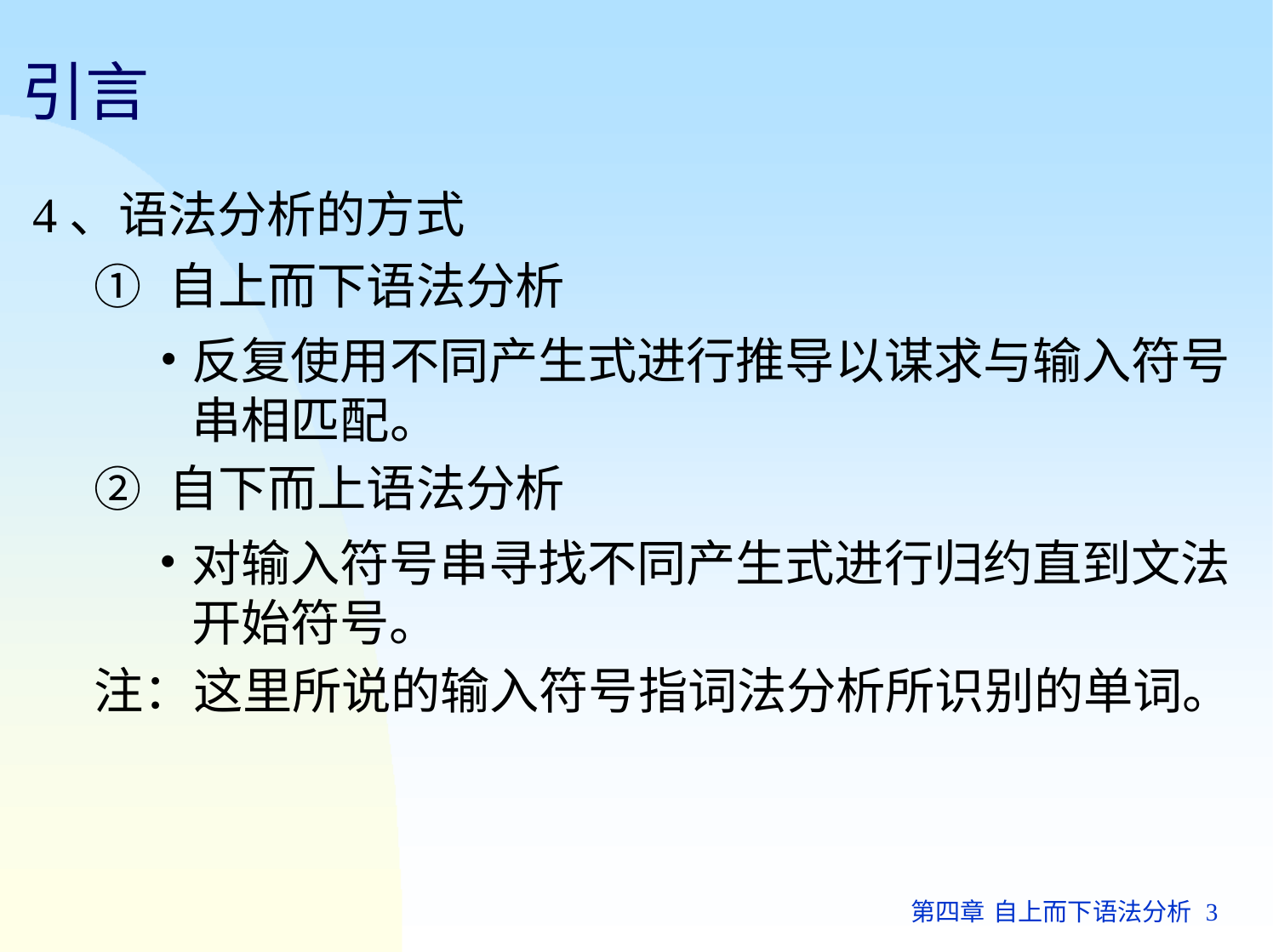

# 引言
4、语法分析的方式
自上而下语法分析
反复使用不同产生式进行推导以谋求与输入符号 串相匹配。
自下而上语法分析
对输入符号串寻找不同产生式进行归约直到文法 开始符号。
注：这里所说的输入符号指词法分析所识别的单词。
第四章 自上而下语法分析 3